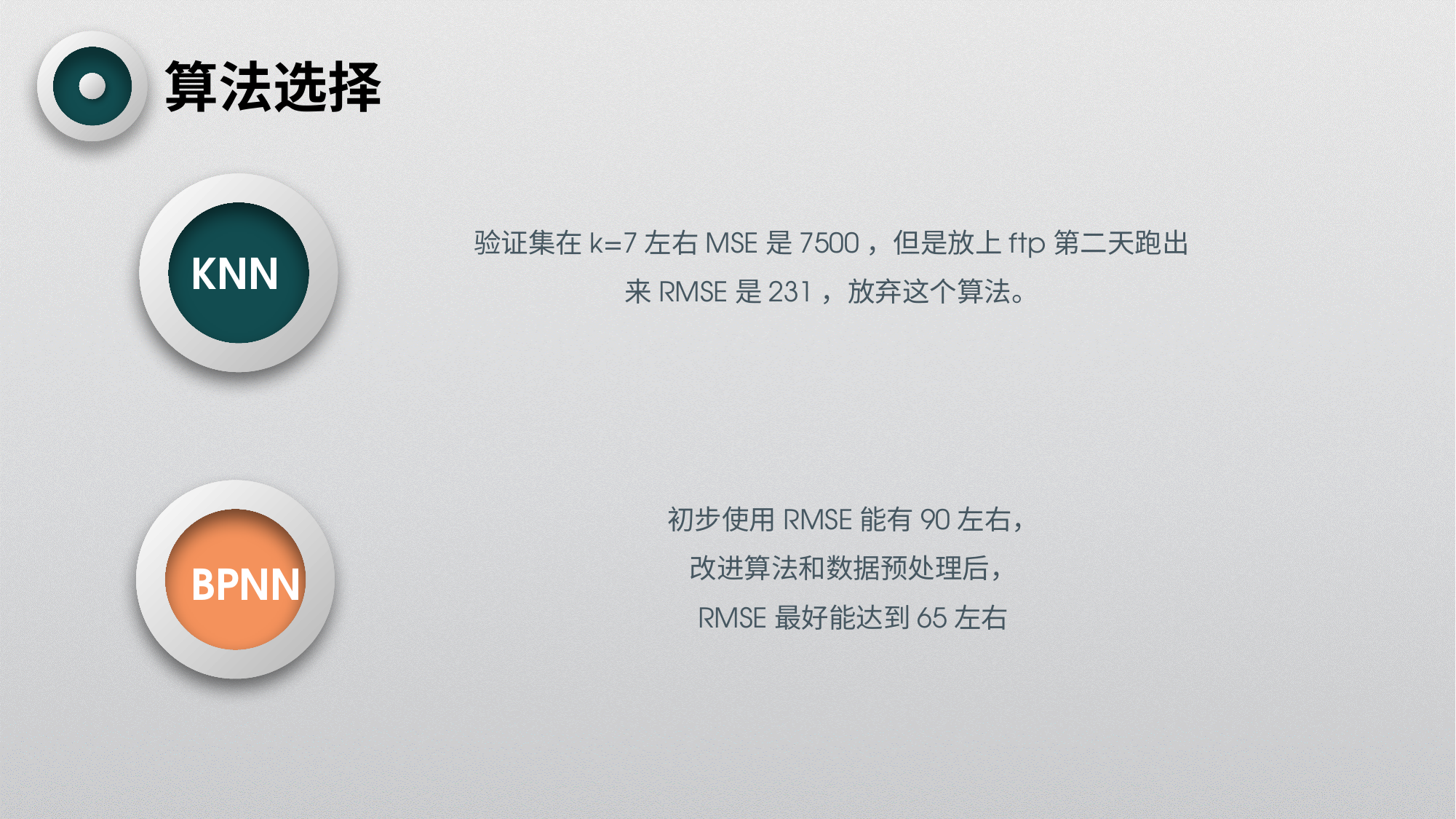

算法选择

验证集在k=7左右MSE是7500，但是放上ftp第二天跑出来RMSE是231，放弃这个算法。
KNN

初步使用RMSE能有90左右，
改进算法和数据预处理后，
RMSE最好能达到65左右
BPNN